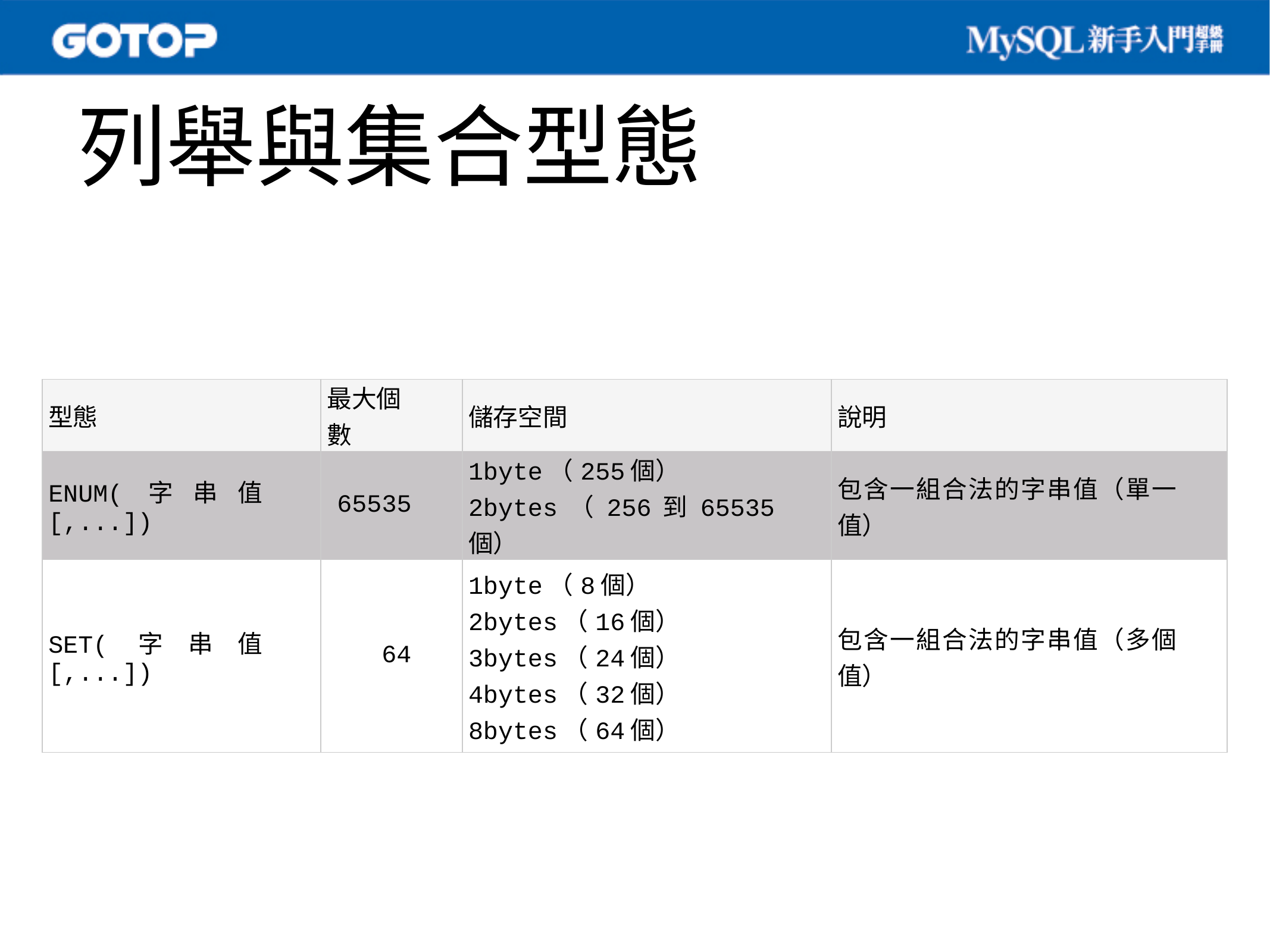

# 列舉與集合型態
| 型態 | 最大個數 | 儲存空間 | 說明 |
| --- | --- | --- | --- |
| ENUM(字串值[,...]) | 65535 | 1byte（255個） 2bytes（256到65535個） | 包含一組合法的字串值（單一值） |
| SET(字串值[,...]) | 64 | 1byte（8個） 2bytes（16個） 3bytes（24個） 4bytes（32個） 8bytes（64個） | 包含一組合法的字串值（多個值） |